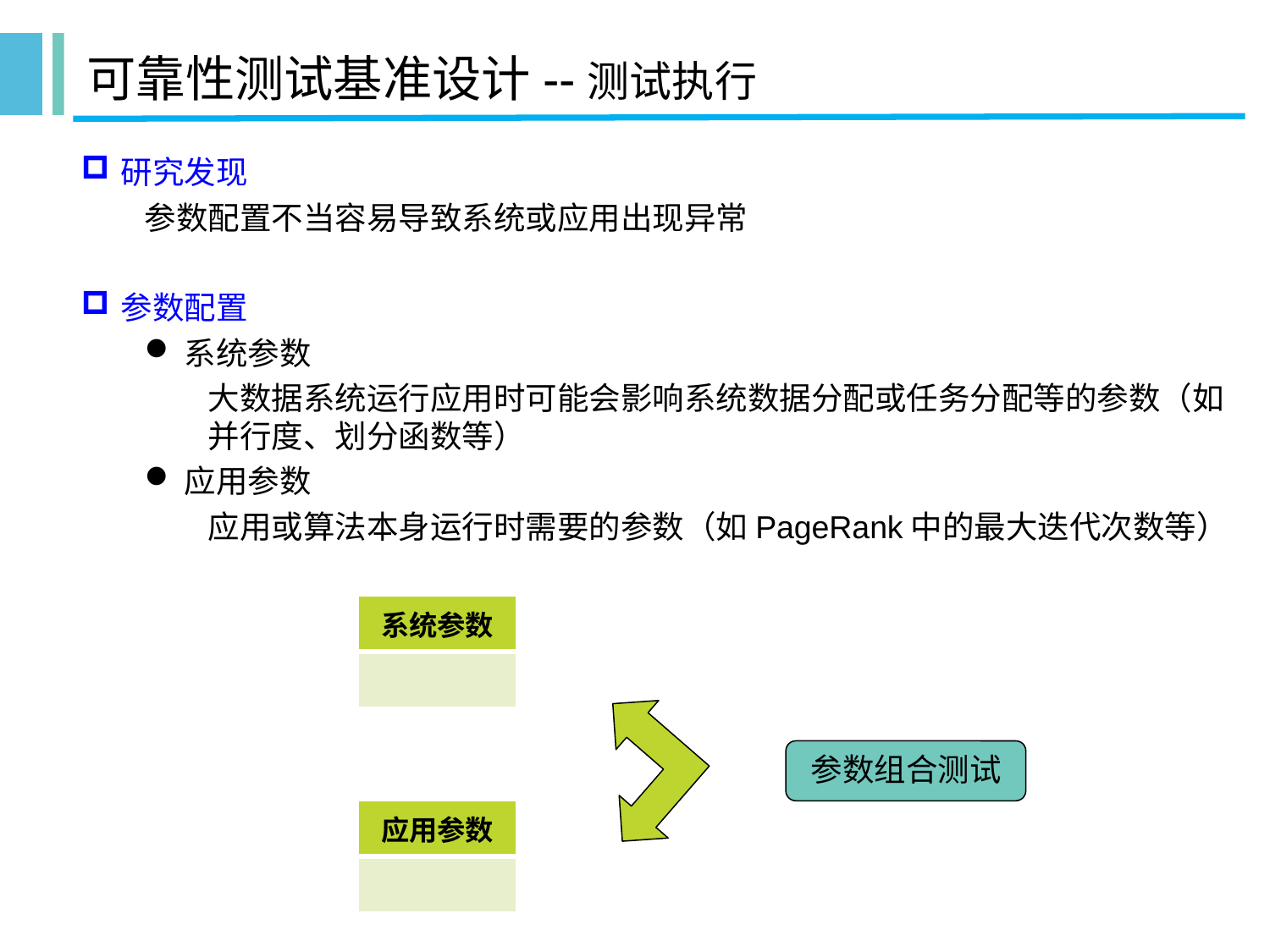

# 可靠性测试基准设计--测试执行
研究发现
参数配置不当容易导致系统或应用出现异常

参数配置
系统参数
大数据系统运行应用时可能会影响系统数据分配或任务分配等的参数（如并行度、划分函数等）
应用参数
应用或算法本身运行时需要的参数（如PageRank中的最大迭代次数等）

| 系统参数 |
| --- |
|  |

参数组合测试
| 应用参数 |
| --- |
|  |